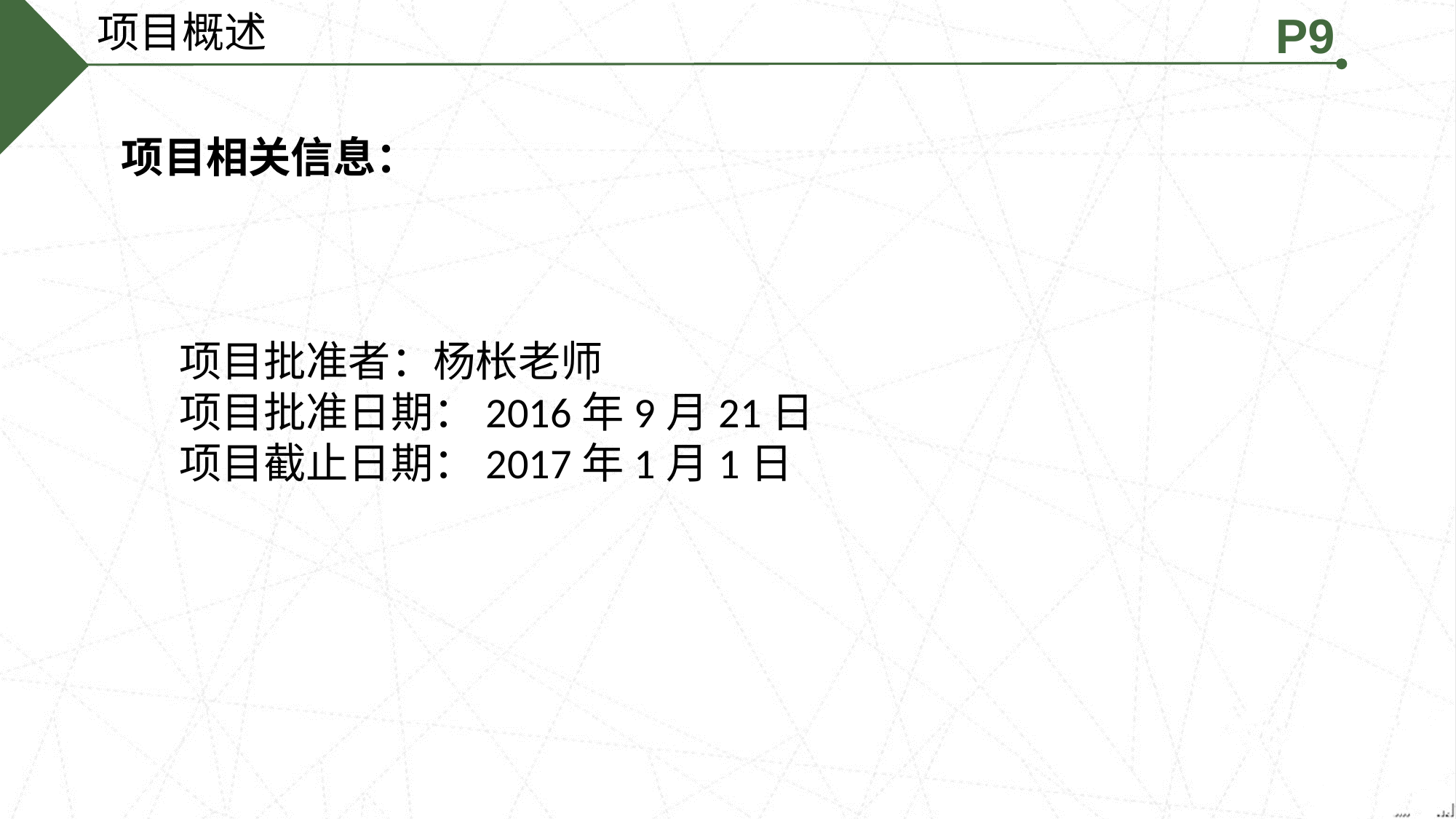

项目概述
P9

项目相关信息：

     项目批准者：杨枨老师
     项目批准日期：2016年9月21日
     项目截止日期：2017年1月1日